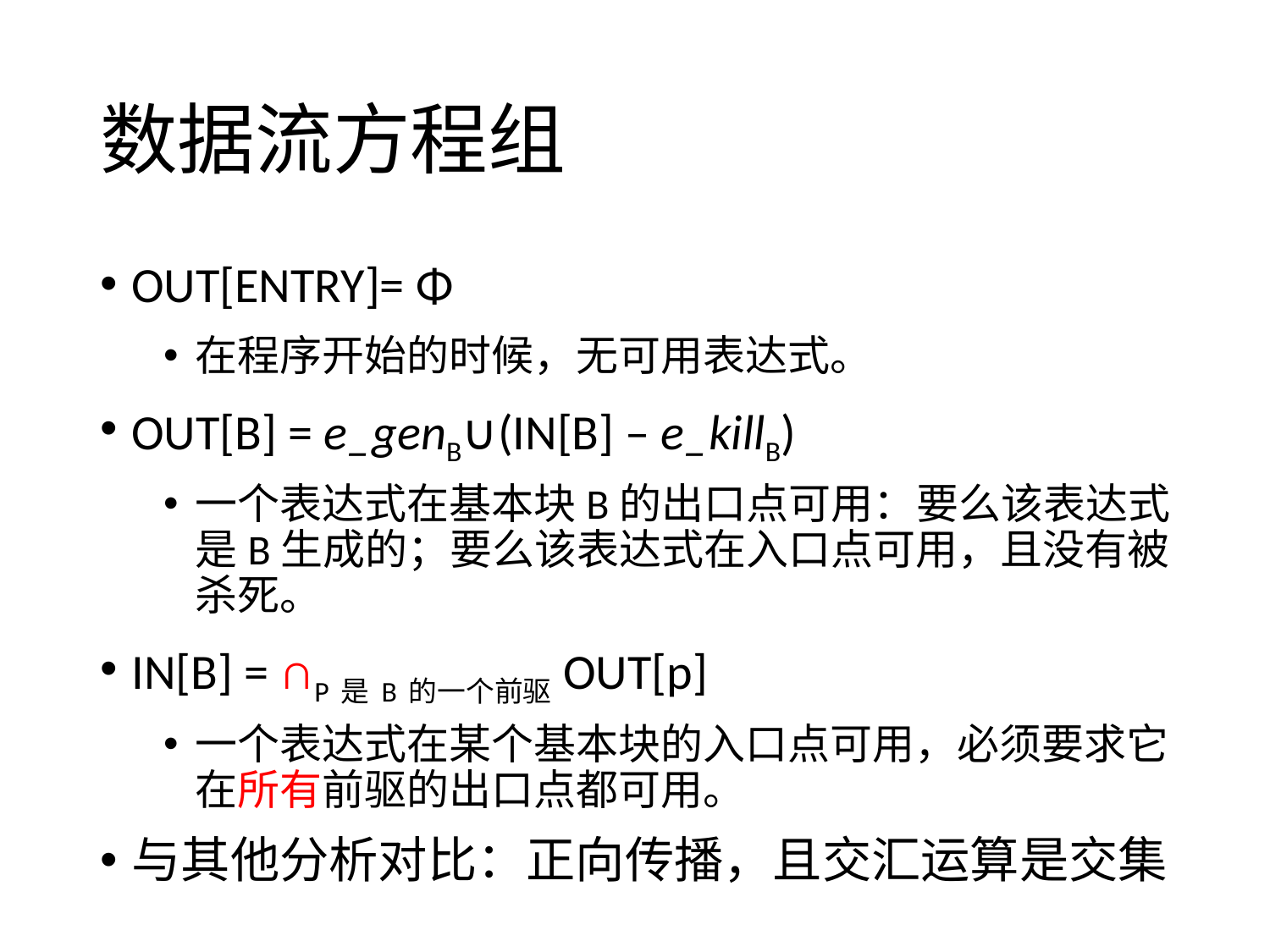

# 数据流方程组
OUT[ENTRY]= Φ
在程序开始的时候，无可用表达式。
OUT[B] = e_genB∪(IN[B] – e_killB)
一个表达式在基本块B的出口点可用：要么该表达式是B生成的；要么该表达式在入口点可用，且没有被杀死。
IN[B] = ∩P是B的一个前驱OUT[p]
一个表达式在某个基本块的入口点可用，必须要求它在所有前驱的出口点都可用。
与其他分析对比：正向传播，且交汇运算是交集